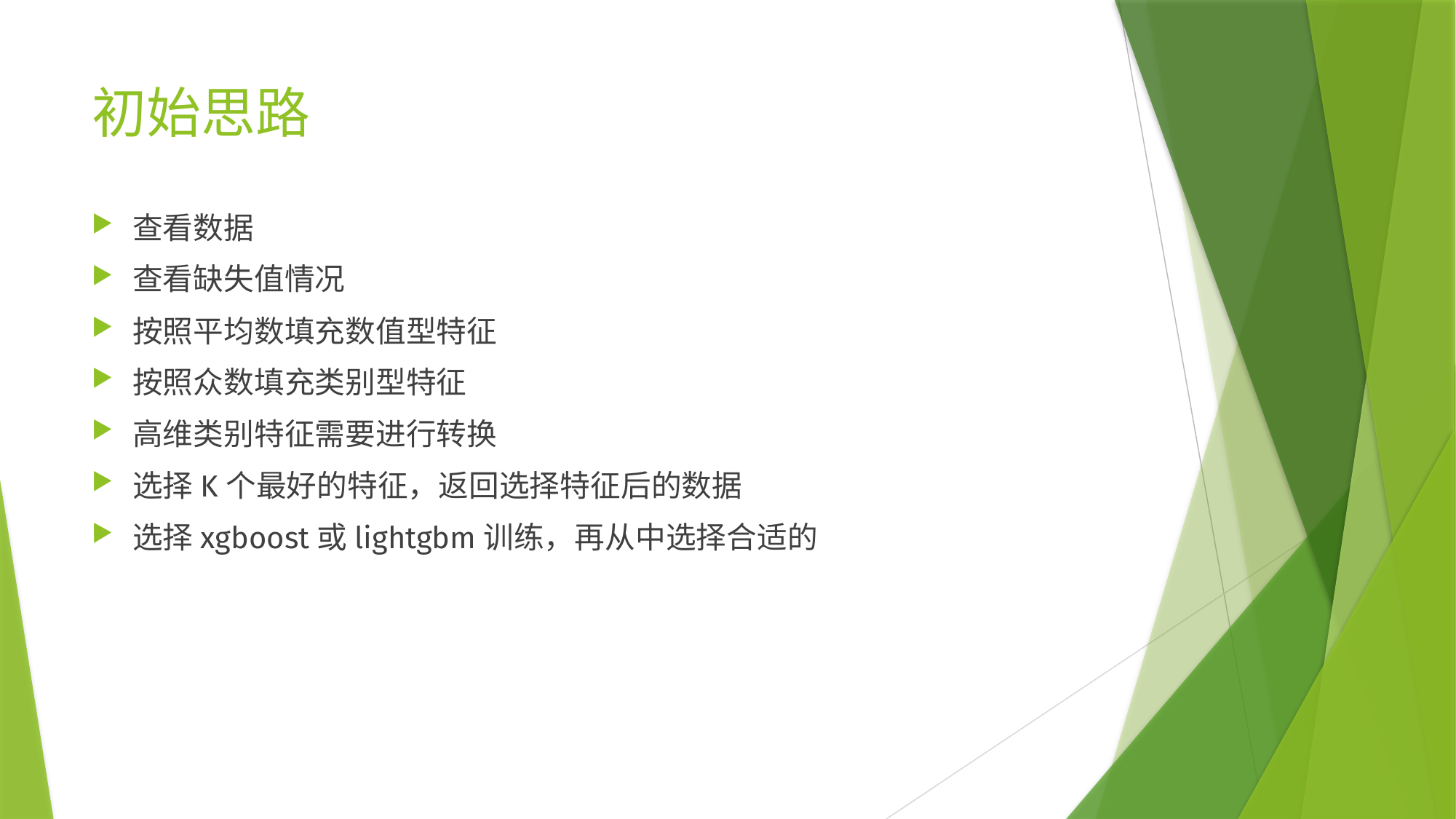

# 初始思路
查看数据
查看缺失值情况
按照平均数填充数值型特征
按照众数填充类别型特征
高维类别特征需要进行转换
选择K个最好的特征，返回选择特征后的数据
选择xgboost或lightgbm训练，再从中选择合适的